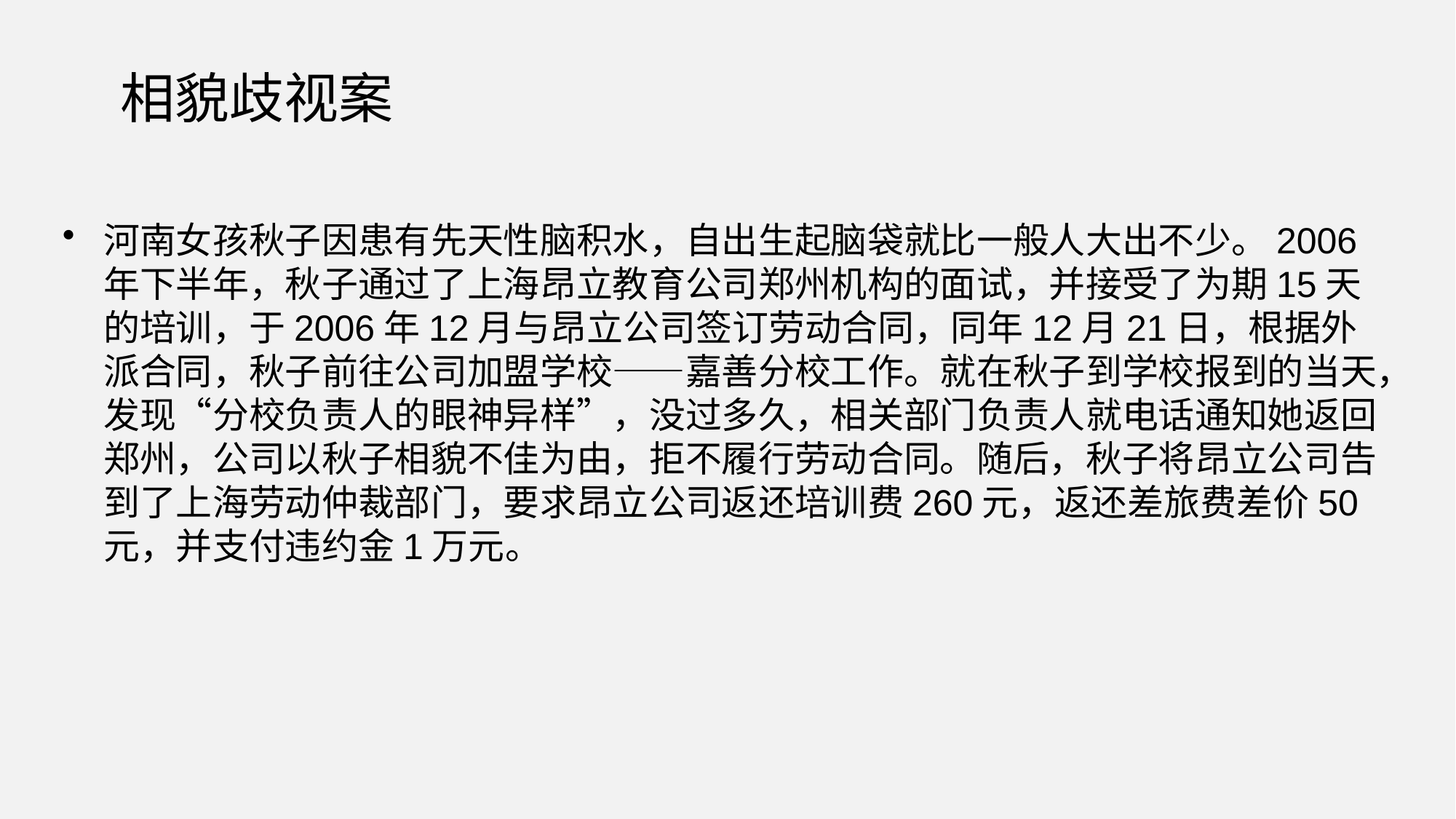

相貌歧视案
河南女孩秋子因患有先天性脑积水，自出生起脑袋就比一般人大出不少。2006年下半年，秋子通过了上海昂立教育公司郑州机构的面试，并接受了为期15天的培训，于2006年12月与昂立公司签订劳动合同，同年12月21日，根据外派合同，秋子前往公司加盟学校——嘉善分校工作。就在秋子到学校报到的当天，发现“分校负责人的眼神异样”，没过多久，相关部门负责人就电话通知她返回郑州，公司以秋子相貌不佳为由，拒不履行劳动合同。随后，秋子将昂立公司告到了上海劳动仲裁部门，要求昂立公司返还培训费260元，返还差旅费差价50元，并支付违约金1万元。